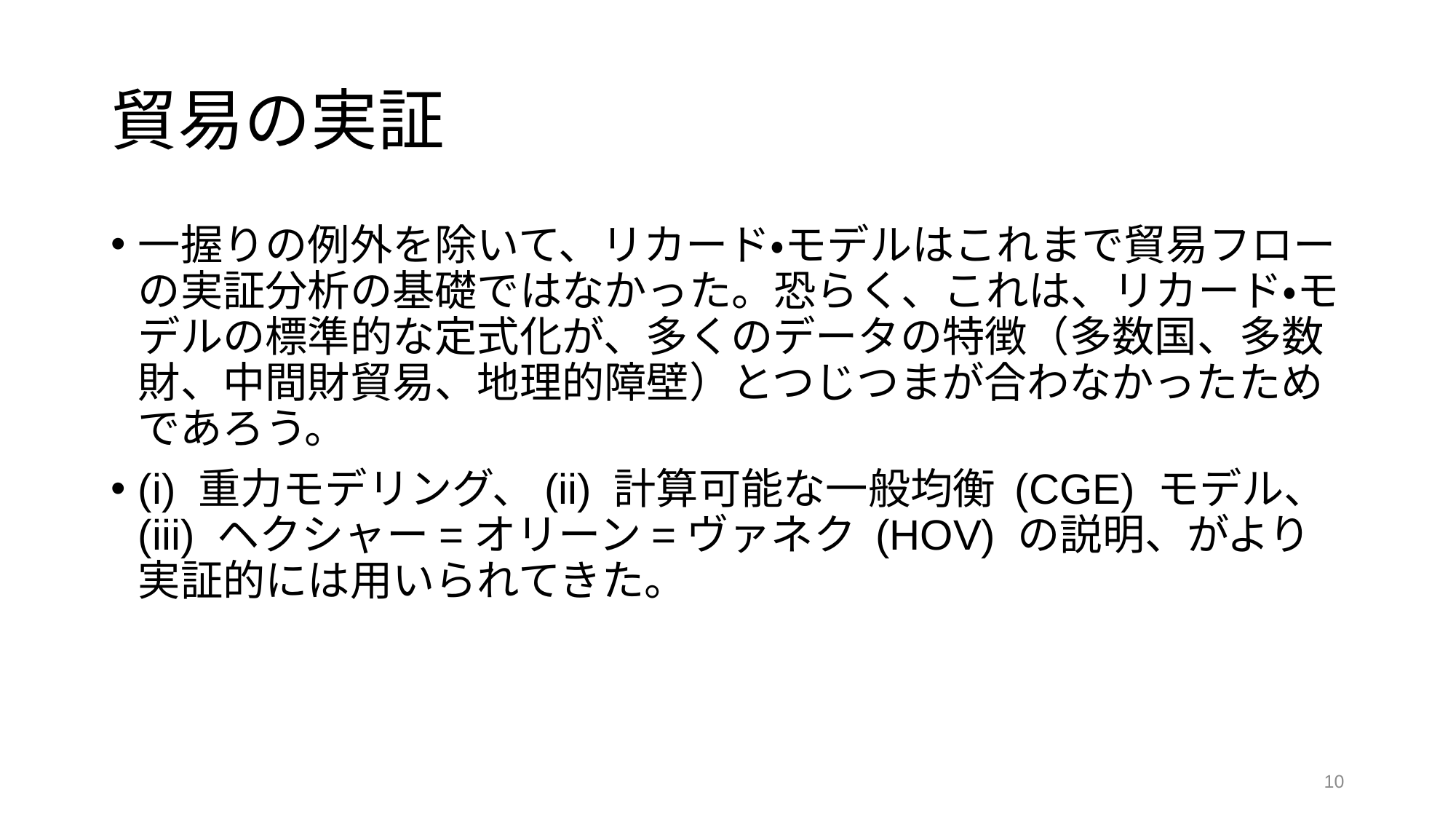

# 貿易の実証
一握りの例外を除いて、リカード・モデルはこれまで貿易フローの実証分析の基礎ではなかった。恐らく、これは、リカード・モデルの標準的な定式化が、多くのデータの特徴（多数国、多数財、中間財貿易、地理的障壁）とつじつまが合わなかったためであろう。
(i) 重力モデリング、(ii) 計算可能な一般均衡 (CGE) モデル、(iii) ヘクシャー=オリーン=ヴァネク (HOV) の説明、がより実証的には用いられてきた。
10